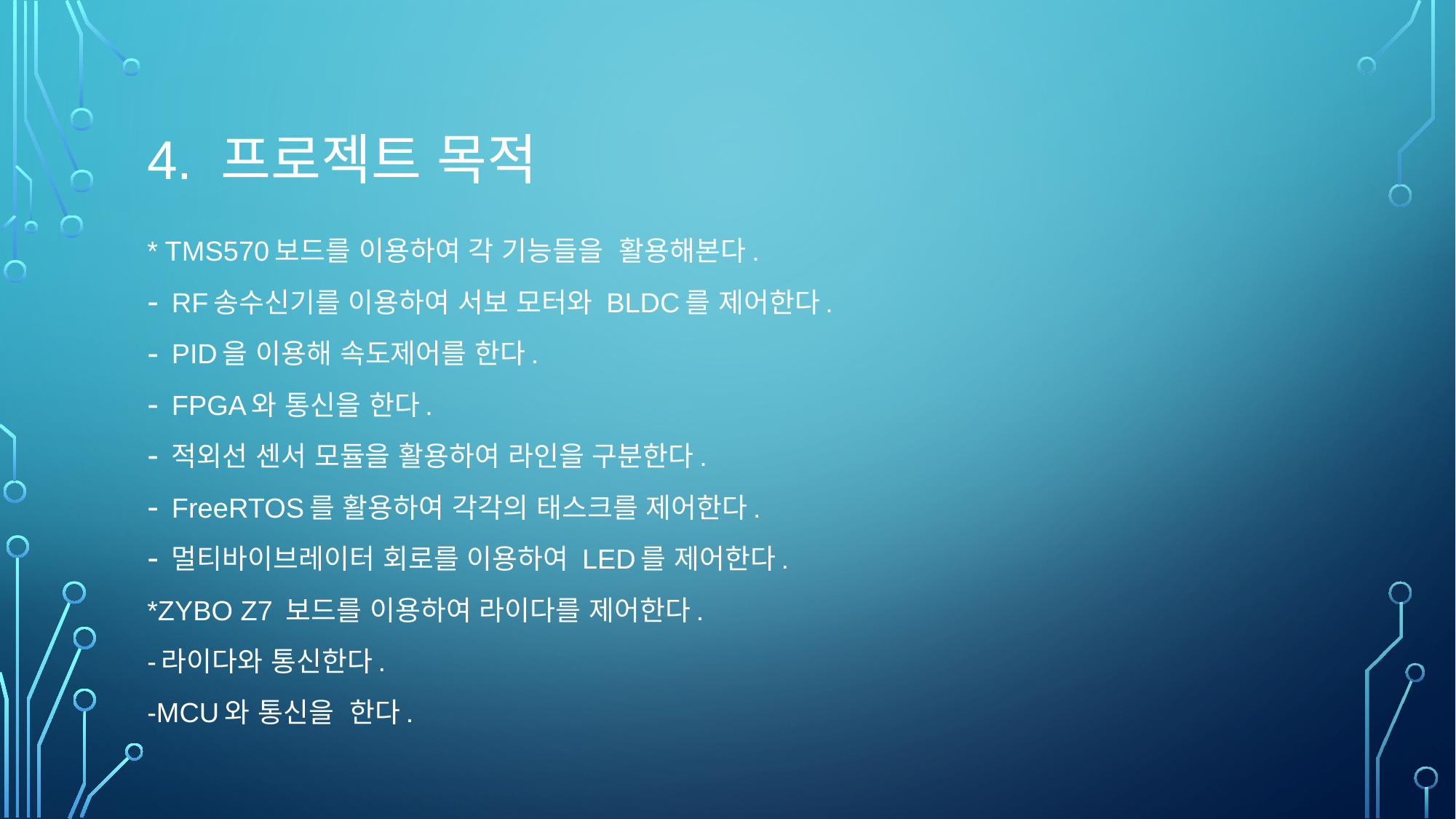

# 4. 프로젝트 목적
* TMS570보드를 이용하여 각 기능들을  활용해본다.
RF송수신기를 이용하여 서보 모터와 BLDC를 제어한다.
PID을 이용해 속도제어를 한다.
FPGA와 통신을 한다.
적외선 센서 모듈을 활용하여 라인을 구분한다.
FreeRTOS를 활용하여 각각의 태스크를 제어한다.
멀티바이브레이터 회로를 이용하여 LED를 제어한다.
*ZYBO Z7 보드를 이용하여 라이다를 제어한다.
-라이다와 통신한다.
-MCU와 통신을  한다.